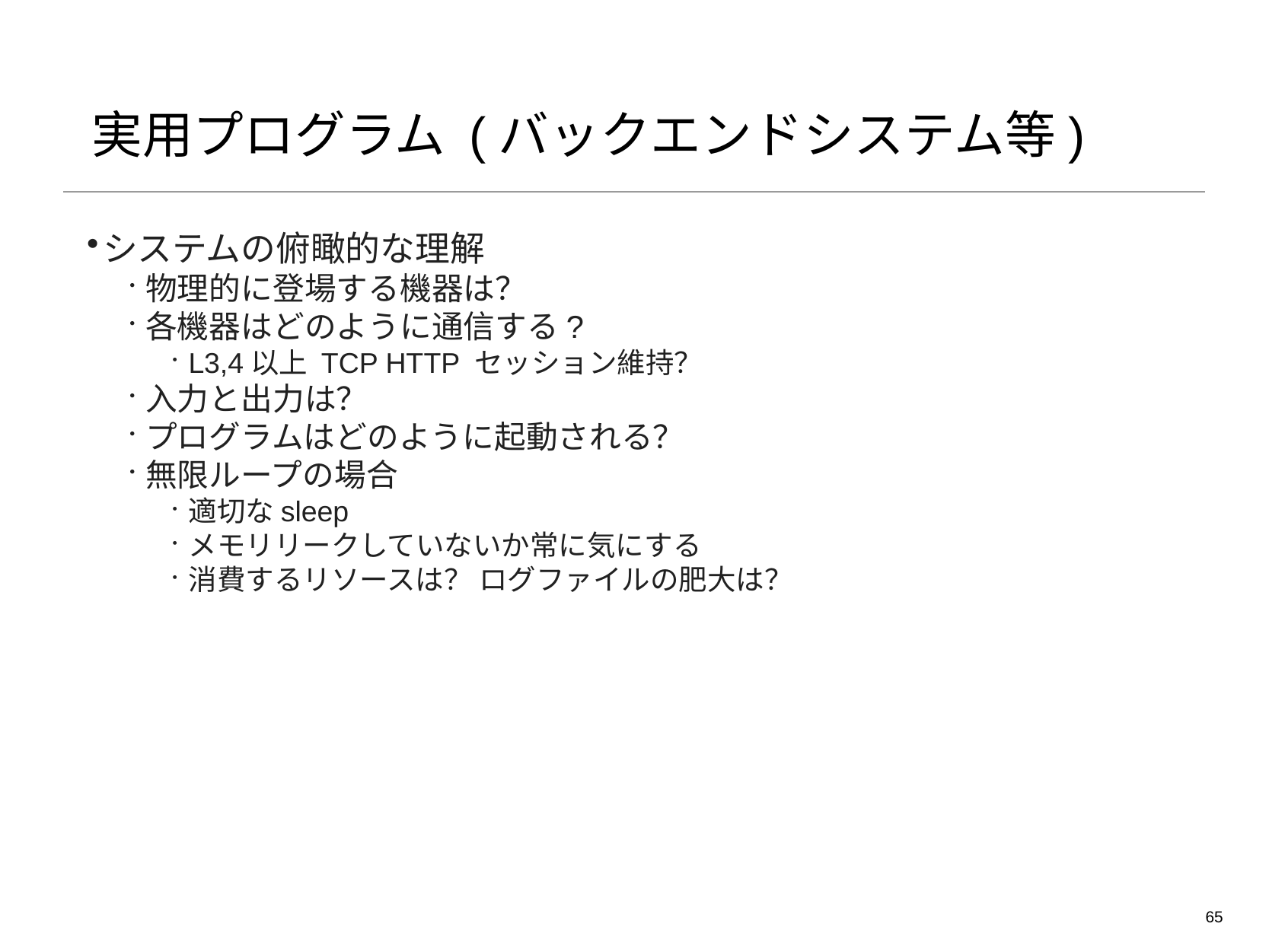

# 実用プログラム (バックエンドシステム等)
システムの俯瞰的な理解
物理的に登場する機器は？
各機器はどのように通信する?
L3,4以上 TCP HTTP セッション維持？
入力と出力は？
プログラムはどのように起動される？
無限ループの場合
適切なsleep
メモリリークしていないか常に気にする
消費するリソースは？ ログファイルの肥大は？
65